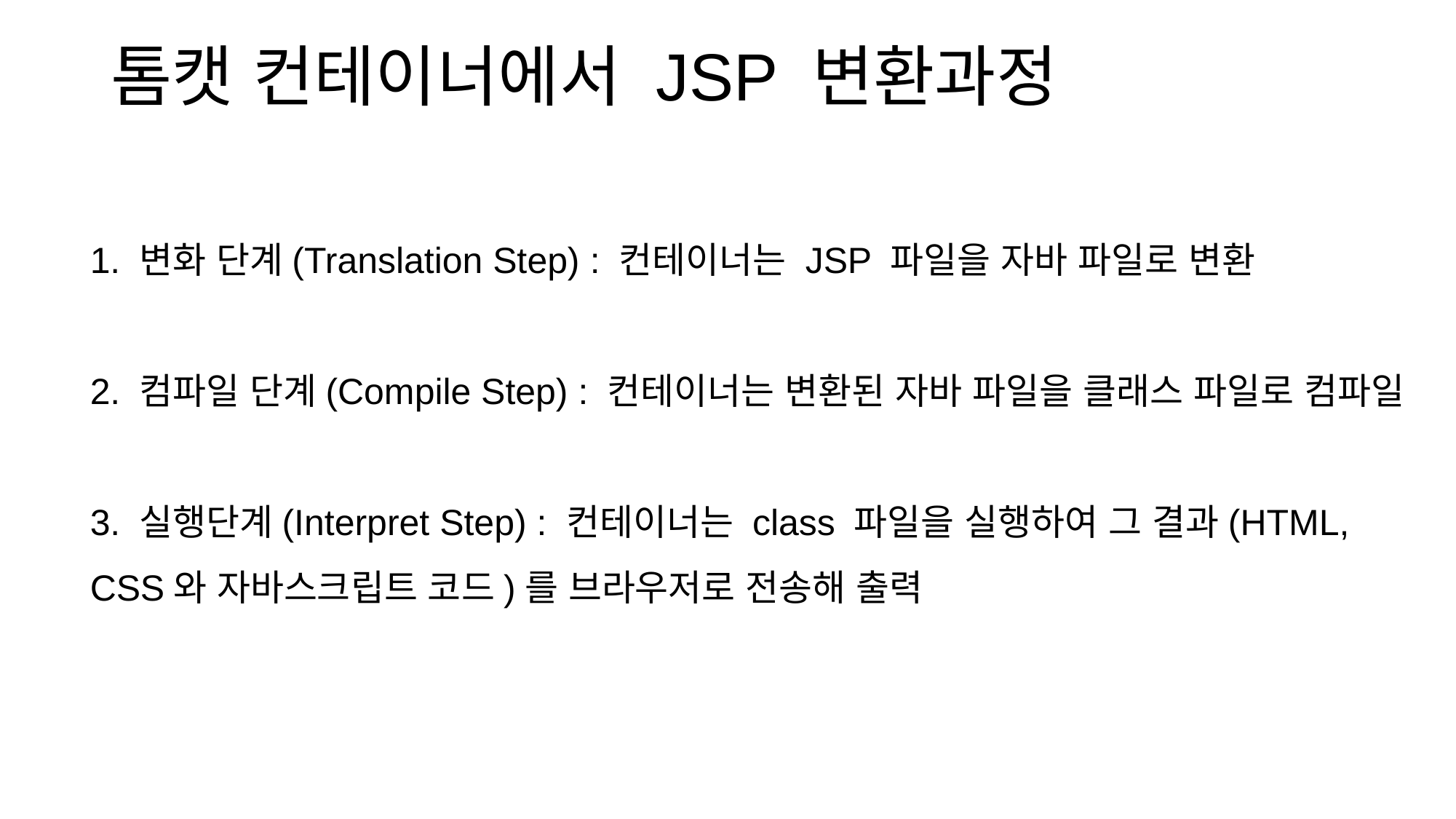

# 톰캣 컨테이너에서 JSP 변환과정
1. 변화 단계(Translation Step) : 컨테이너는 JSP 파일을 자바 파일로 변환

2. 컴파일 단계(Compile Step) : 컨테이너는 변환된 자바 파일을 클래스 파일로 컴파일

3. 실행단계(Interpret Step) : 컨테이너는 class 파일을 실행하여 그 결과(HTML, CSS와 자바스크립트 코드)를 브라우저로 전송해 출력